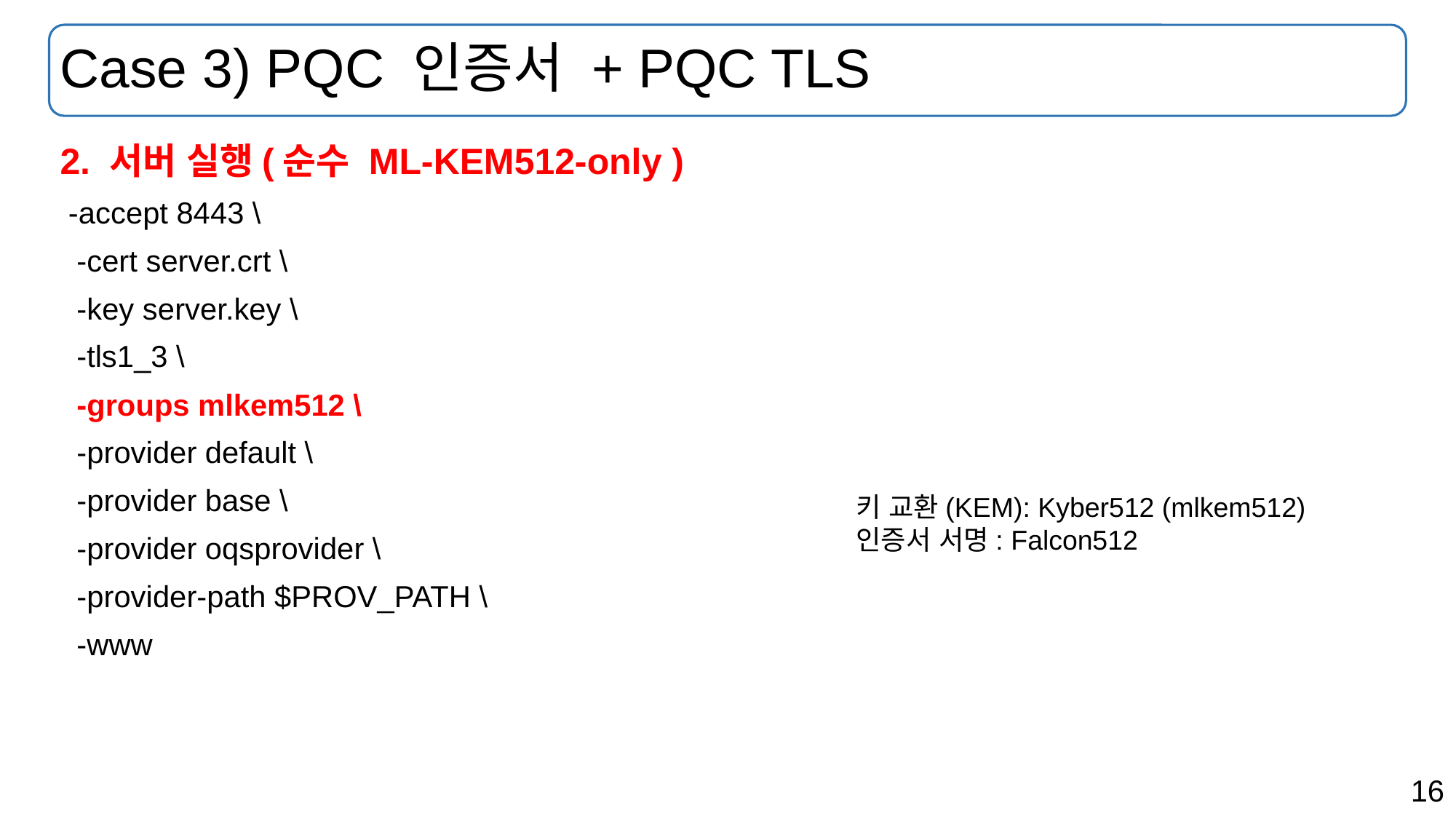

# Case 3) PQC 인증서 + PQC TLS
2. 서버 실행(순수 ML-KEM512-only )
 -accept 8443 \
  -cert server.crt \
  -key server.key \
  -tls1_3 \
  -groups mlkem512 \
  -provider default \
  -provider base \
  -provider oqsprovider \
  -provider-path $PROV_PATH \
  -www

키 교환(KEM): Kyber512 (mlkem512)
인증서 서명: Falcon512